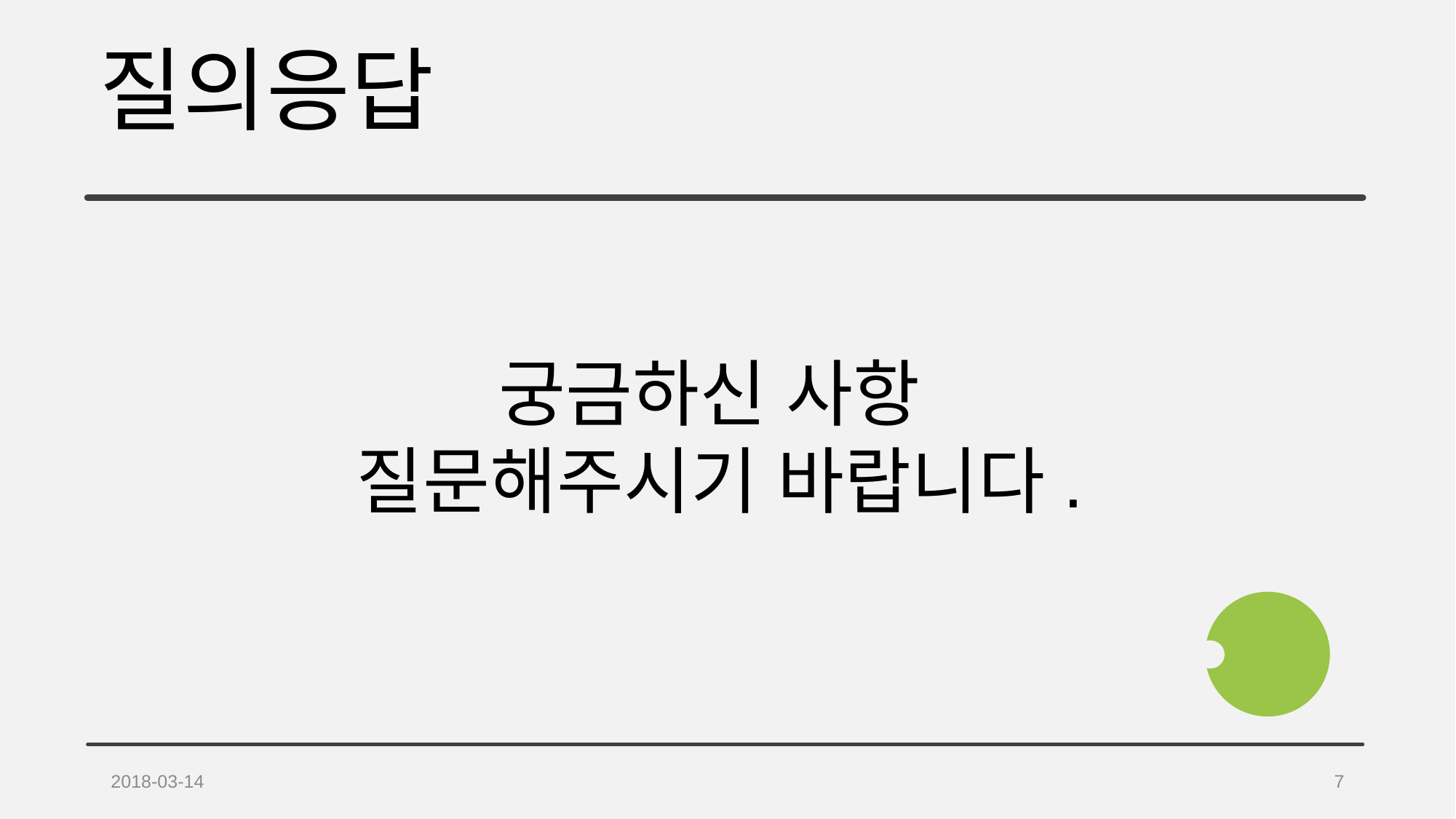

질의응답
궁금하신 사항
질문해주시기 바랍니다.

2018-03-14
7